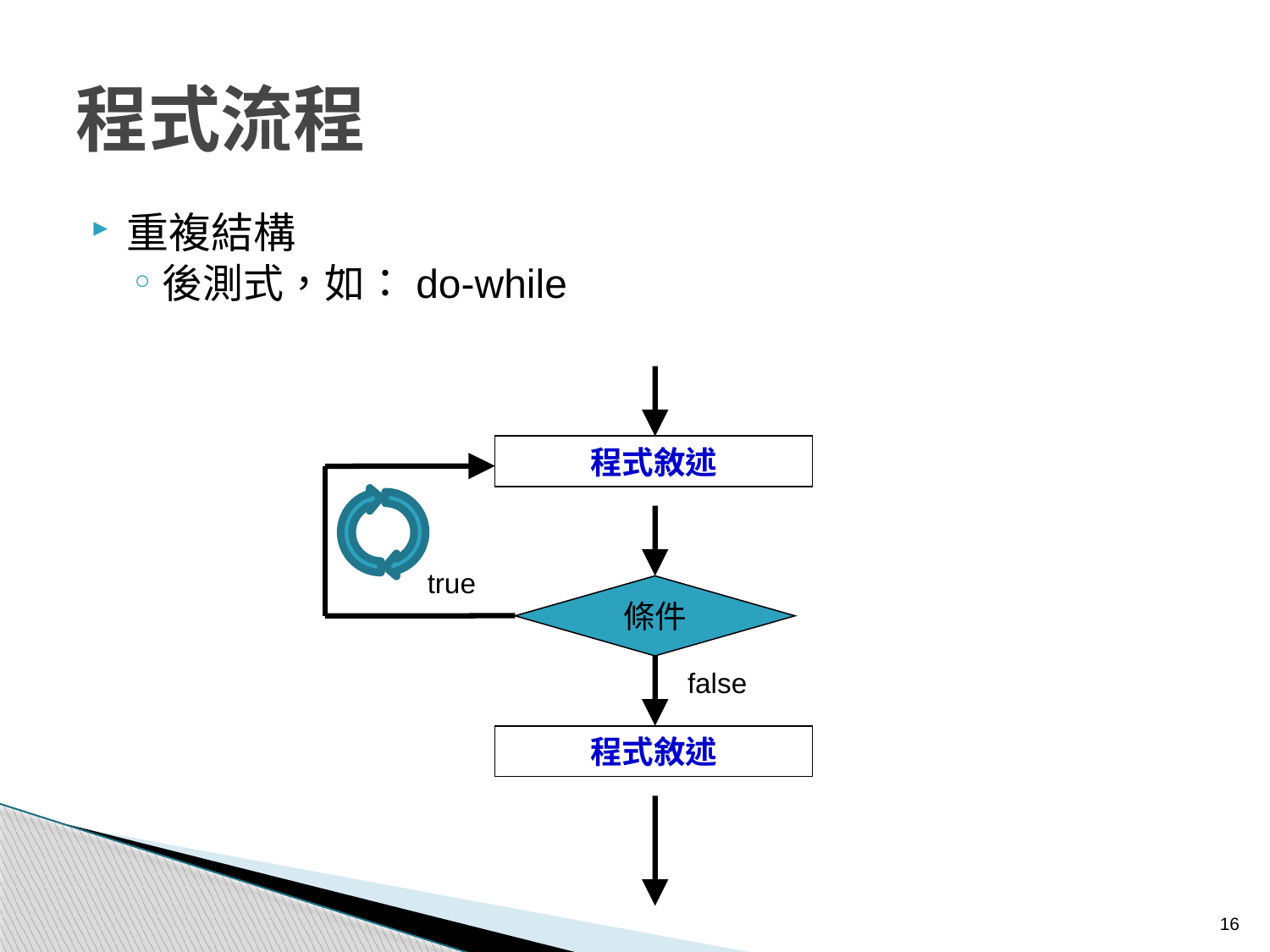

# 程式流程
重複結構
後測式，如：do-while

程式敘述

true
條件

false
程式敘述

16